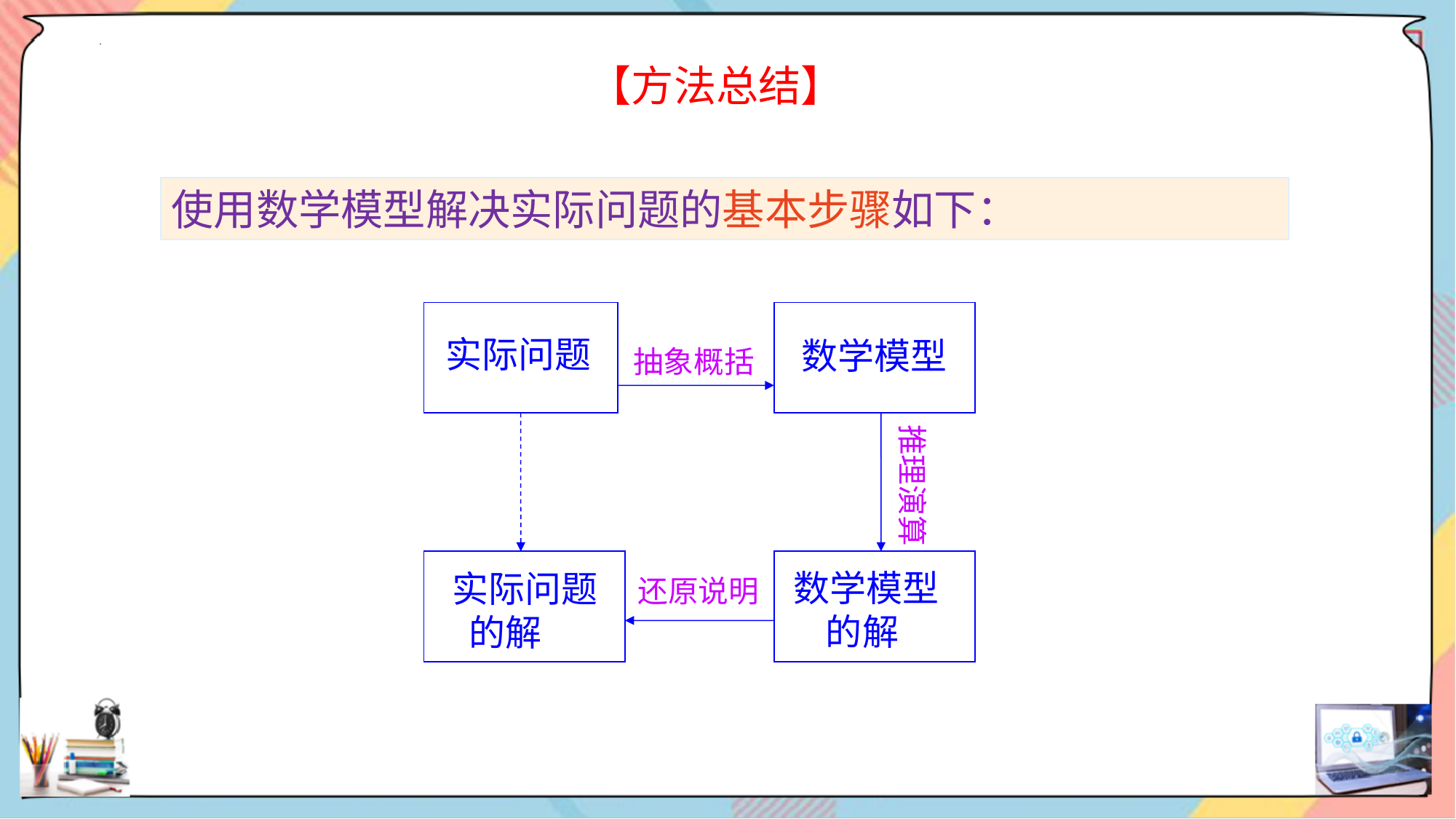

【方法总结】
使用数学模型解决实际问题的基本步骤如下：

实际问题
数学模型
抽象概括
推理演算
数学模型
的解
实际问题    的解
还原说明